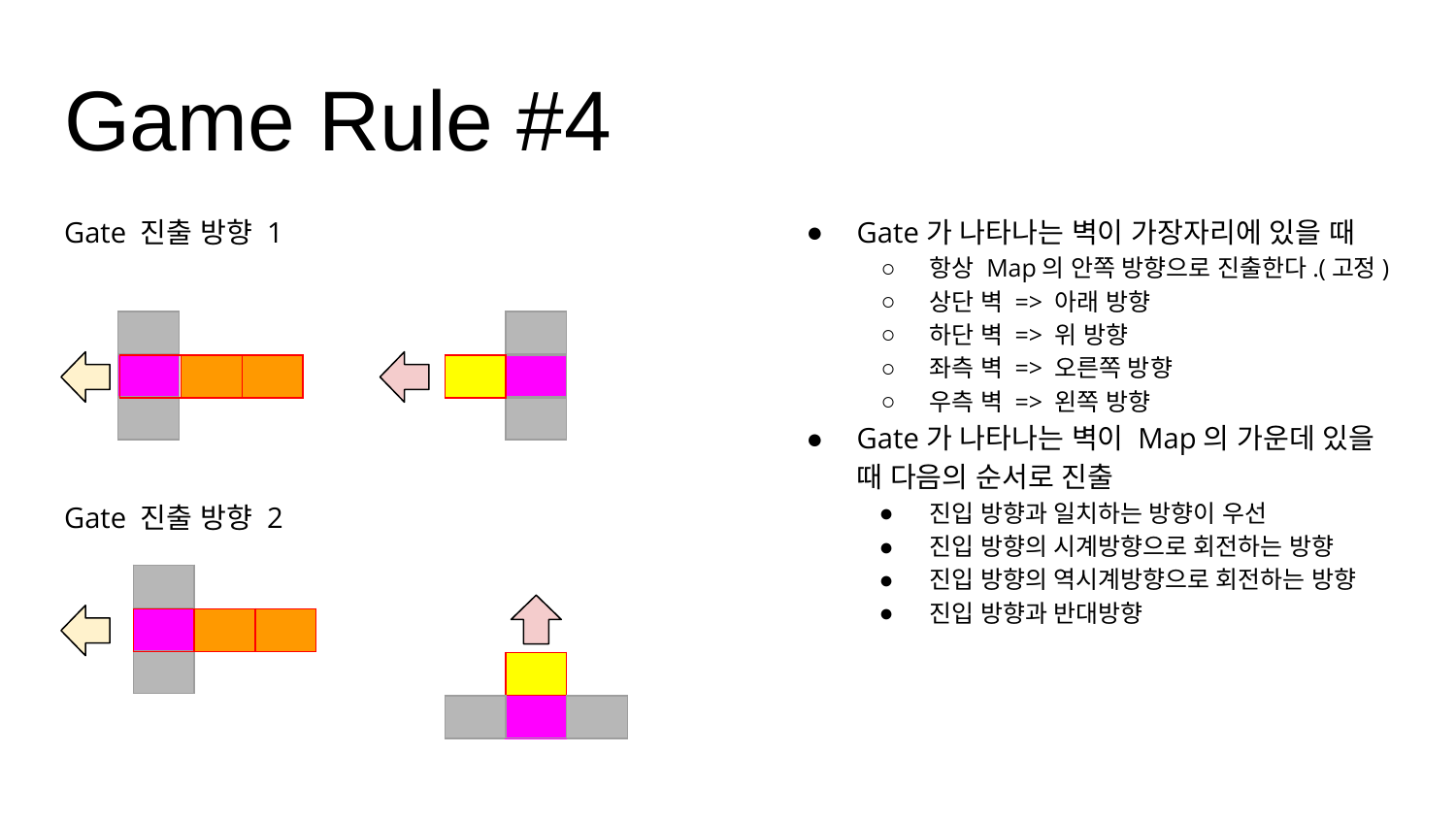

# Game Rule #4
Gate 진출 방향 1

Gate 진출 방향 2

Gate가 나타나는 벽이 가장자리에 있을 때
항상 Map의 안쪽 방향으로 진출한다.(고정)
상단 벽 => 아래 방향
하단 벽 => 위 방향
좌측 벽 => 오른쪽 방향
우측 벽 => 왼쪽 방향
Gate가 나타나는 벽이 Map의 가운데 있을 때 다음의 순서로 진출
진입 방향과 일치하는 방향이 우선
진입 방향의 시계방향으로 회전하는 방향
진입 방향의 역시계방향으로 회전하는 방향
진입 방향과 반대방향
|  |
| --- |
|  |
|  |
|  |
| --- |
|  |
|  |

|  |  |  |
| --- | --- | --- |
|  |  |
| --- | --- |
|  |
| --- |
|  |
|  |

|  |  |  |
| --- | --- | --- |
|  |
| --- |
|  |
|  |  |  |
| --- | --- | --- |